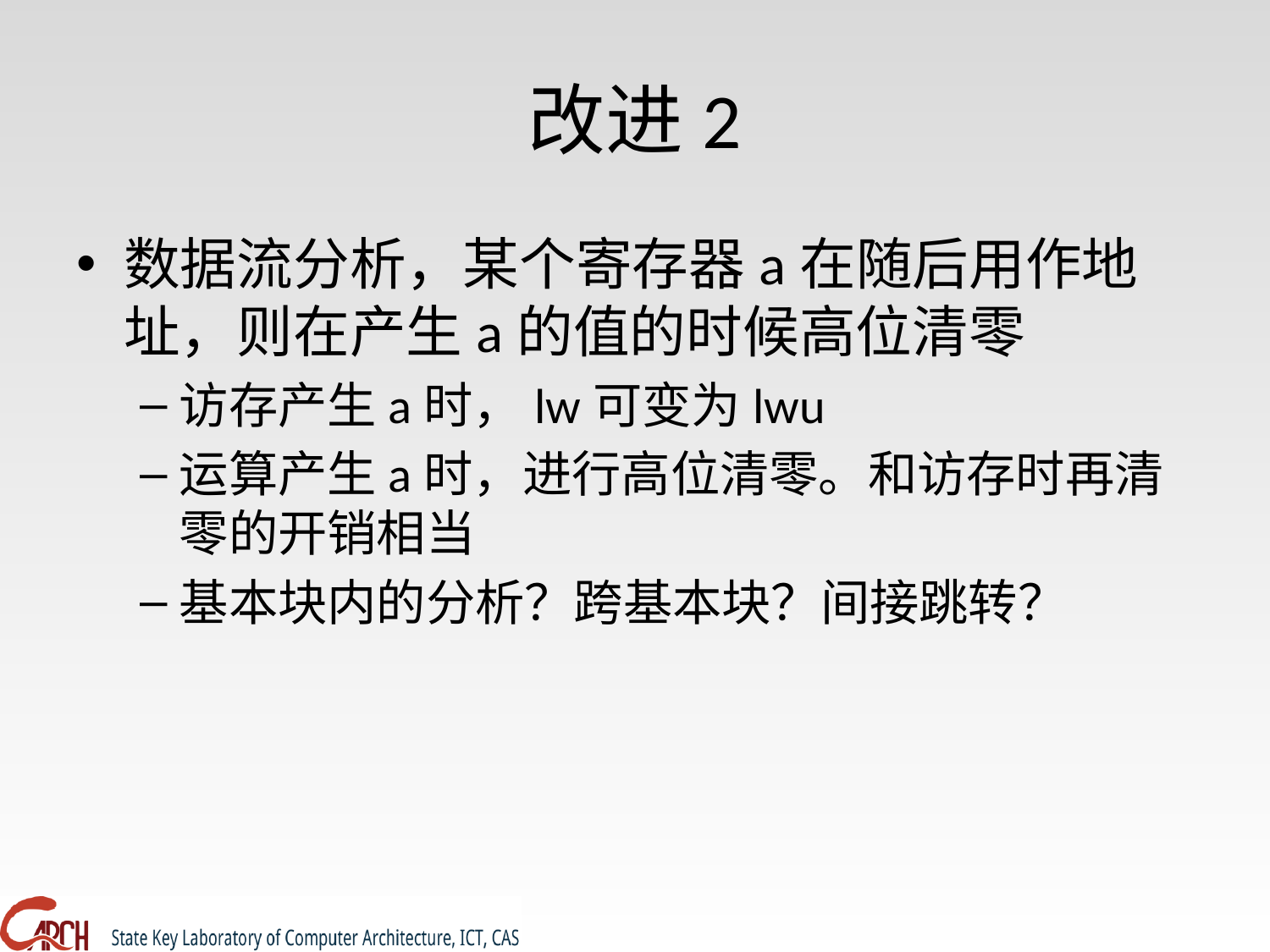

# 改进2
数据流分析，某个寄存器a在随后用作地址，则在产生a的值的时候高位清零
访存产生a时，lw可变为lwu
运算产生a时，进行高位清零。和访存时再清零的开销相当
基本块内的分析？跨基本块？间接跳转？